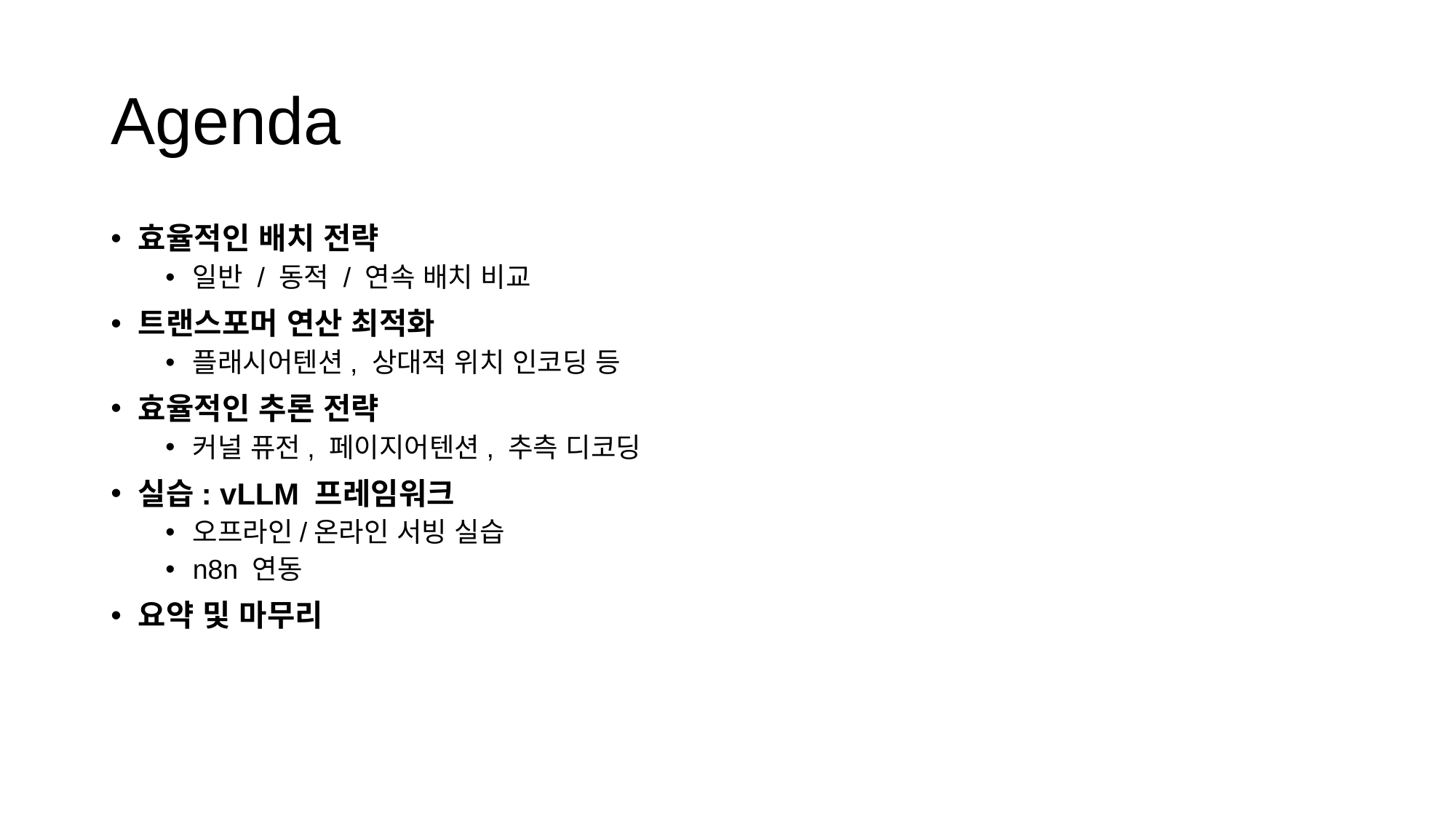

# Agenda
효율적인 배치 전략
일반 / 동적 / 연속 배치 비교
트랜스포머 연산 최적화
플래시어텐션, 상대적 위치 인코딩 등
효율적인 추론 전략
커널 퓨전, 페이지어텐션, 추측 디코딩
실습: vLLM 프레임워크
오프라인/온라인 서빙 실습
n8n 연동
요약 및 마무리